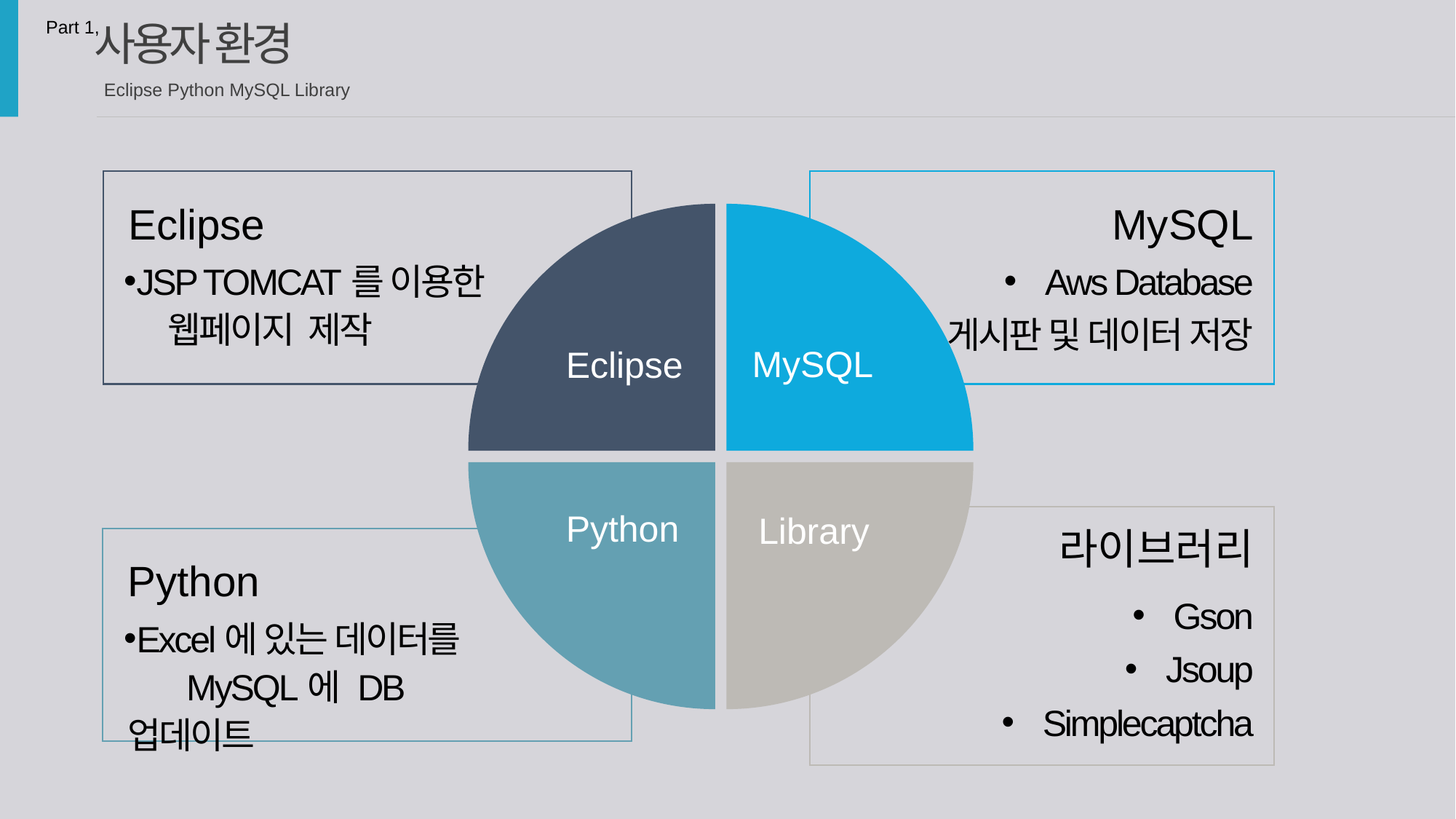

사용자 환경
Part 1,
Eclipse Python MySQL Library
Eclipse
JSP TOMCAT를 이용한
     웹페이지  제작
MySQL
Aws Database
게시판 및 데이터 저장
Eclipse

MySQL

Python

Library

라이브러리
Gson
Jsoup
Simplecaptcha
Python
Excel에 있는 데이터를
      MySQL에 DB업데이트